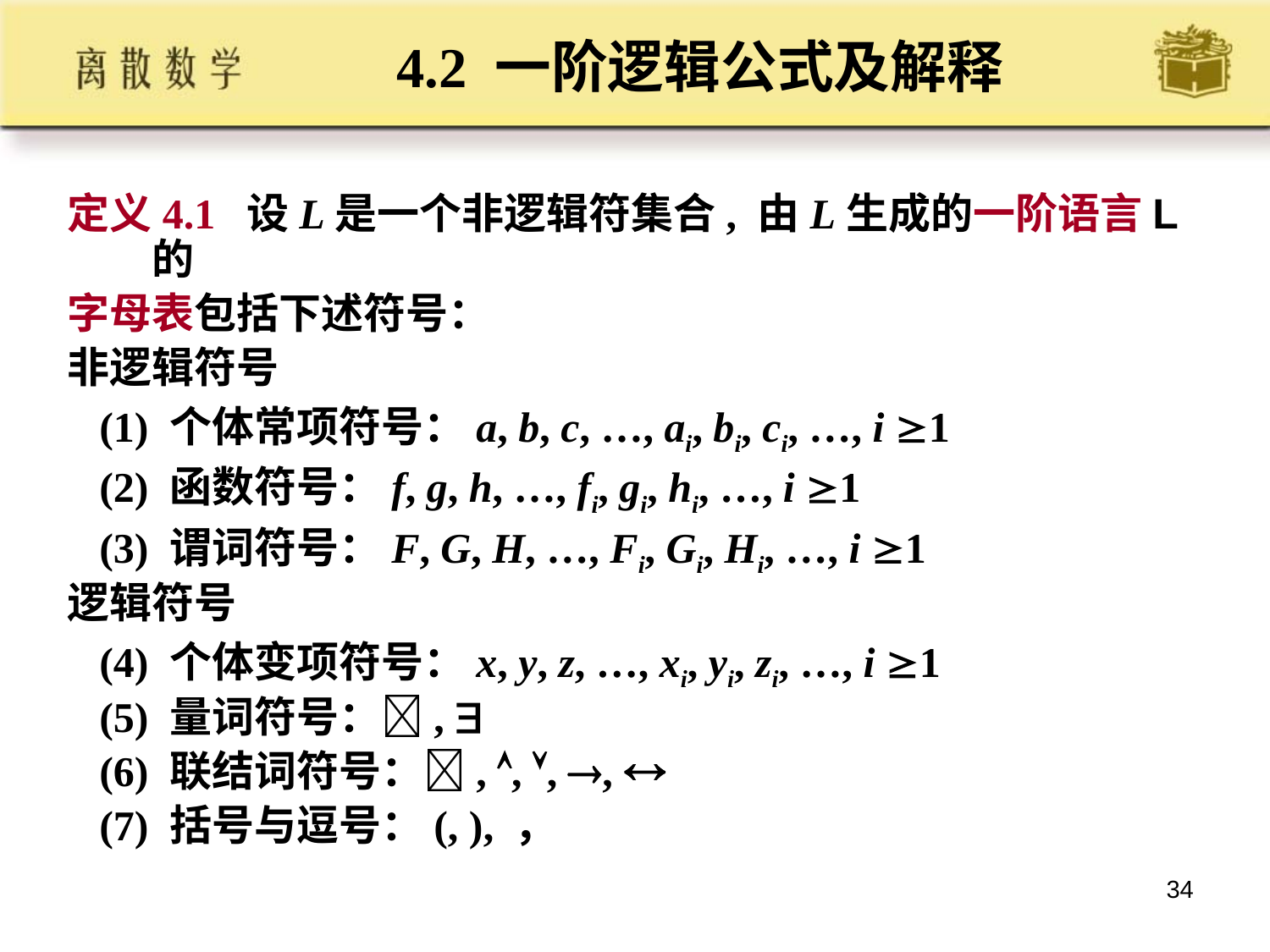

# 4.2 一阶逻辑公式及解释
定义4.1  设L是一个非逻辑符集合, 由L生成的一阶语言L 的
字母表包括下述符号：
非逻辑符号
   (1) 个体常项符号：a, b, c, …, ai, bi, ci, …, i ≥1
   (2) 函数符号：f, g, h, …, fi, gi, hi, …, i ≥1
   (3) 谓词符号：F, G, H, …, Fi, Gi, Hi, …, i ≥1
逻辑符号
   (4) 个体变项符号：x, y, z, …, xi, yi, zi, …, i ≥1
   (5) 量词符号：∀, ∃
   (6) 联结词符号：¬, ∧, ∨, →, ↔
   (7) 括号与逗号：(, ), ，
34